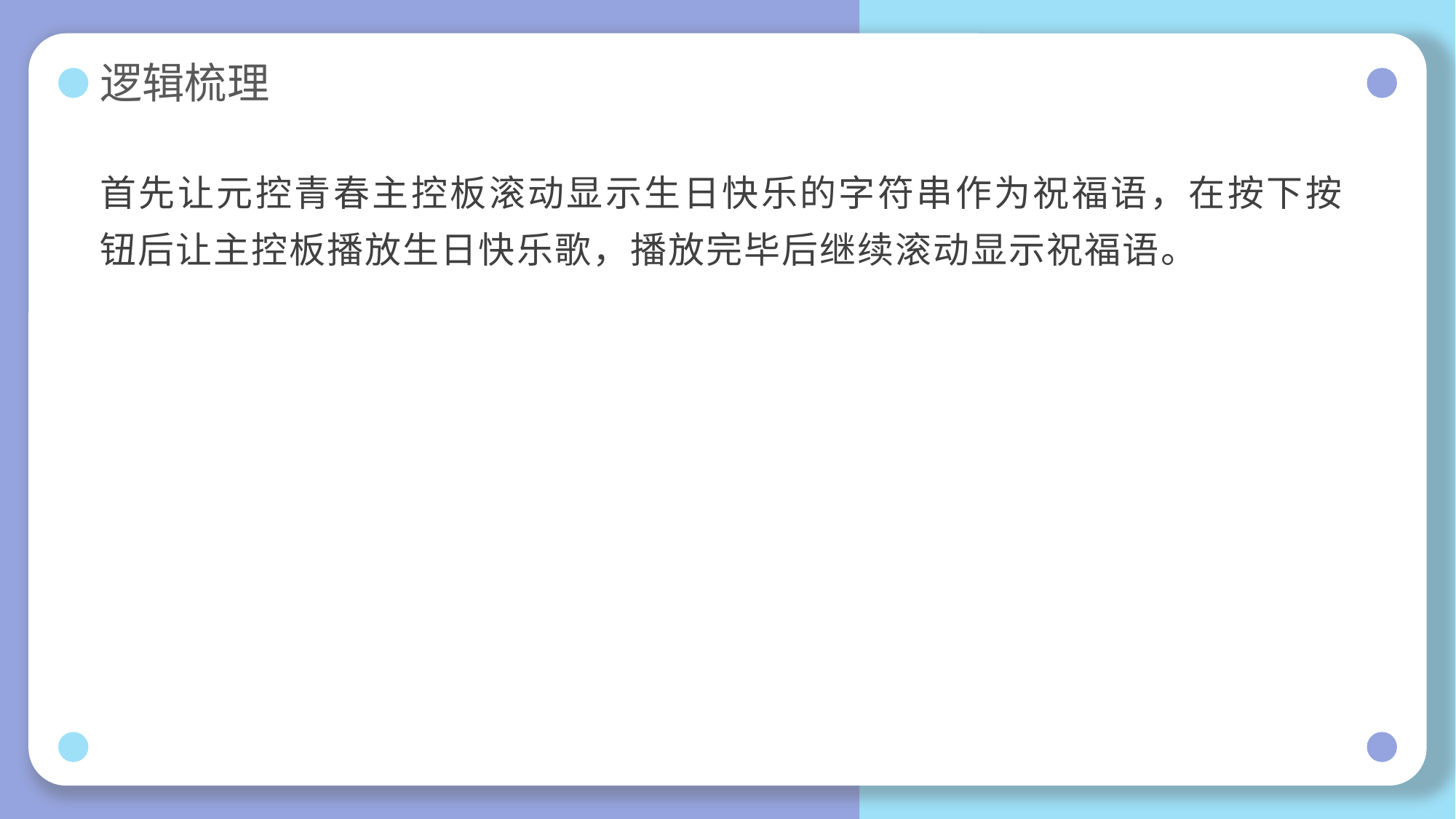

# 逻辑梳理
首先让元控青春主控板滚动显示生日快乐的字符串作为祝福语，在按下按钮后让主控板播放生日快乐歌，播放完毕后继续滚动显示祝福语。